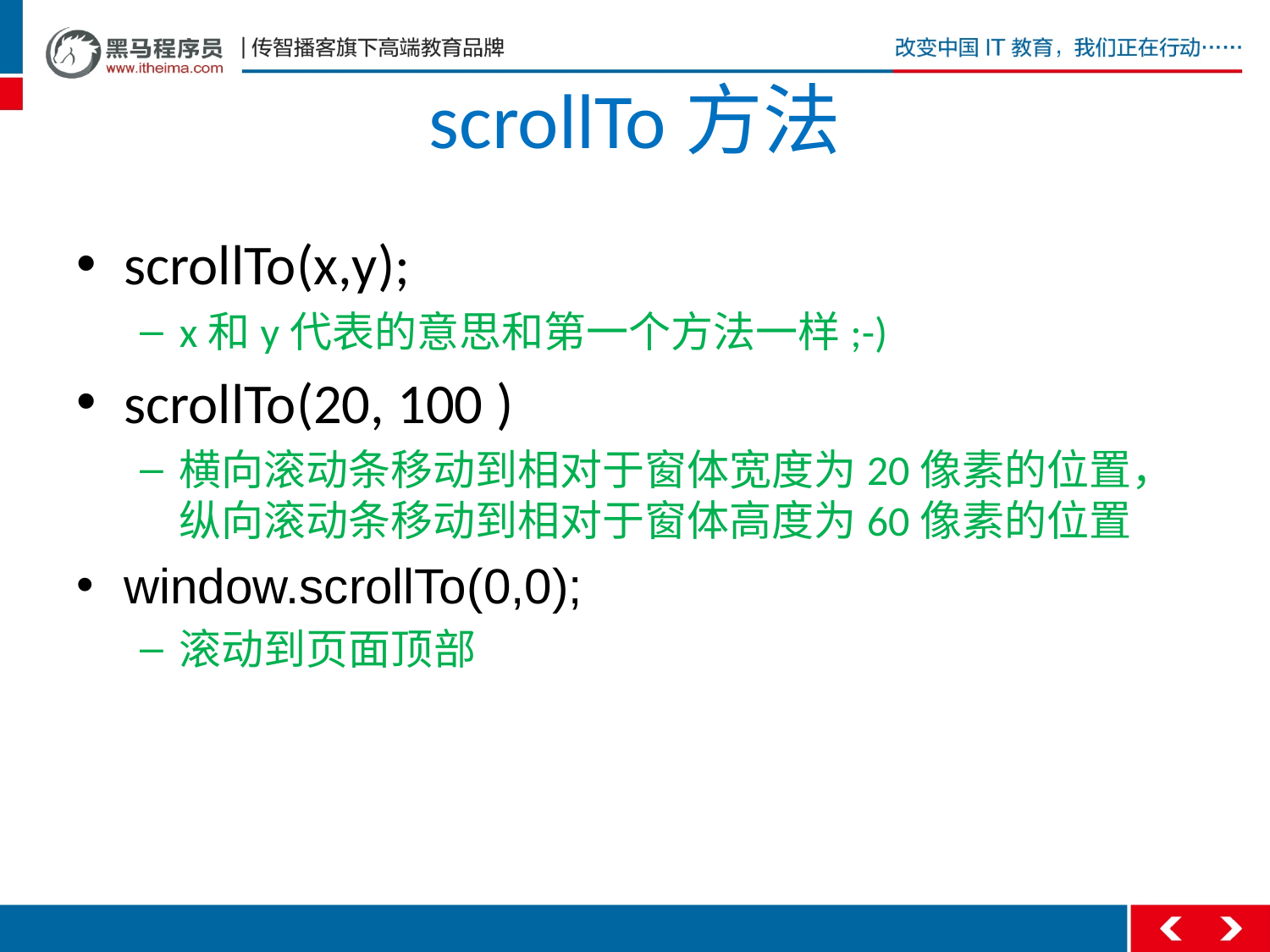

# scrollTo方法
scrollTo(x,y);
x和y代表的意思和第一个方法一样;-)
scrollTo(20, 100 )
横向滚动条移动到相对于窗体宽度为20像素的位置，纵向滚动条移动到相对于窗体高度为60像素的位置
window.scrollTo(0,0);
滚动到页面顶部